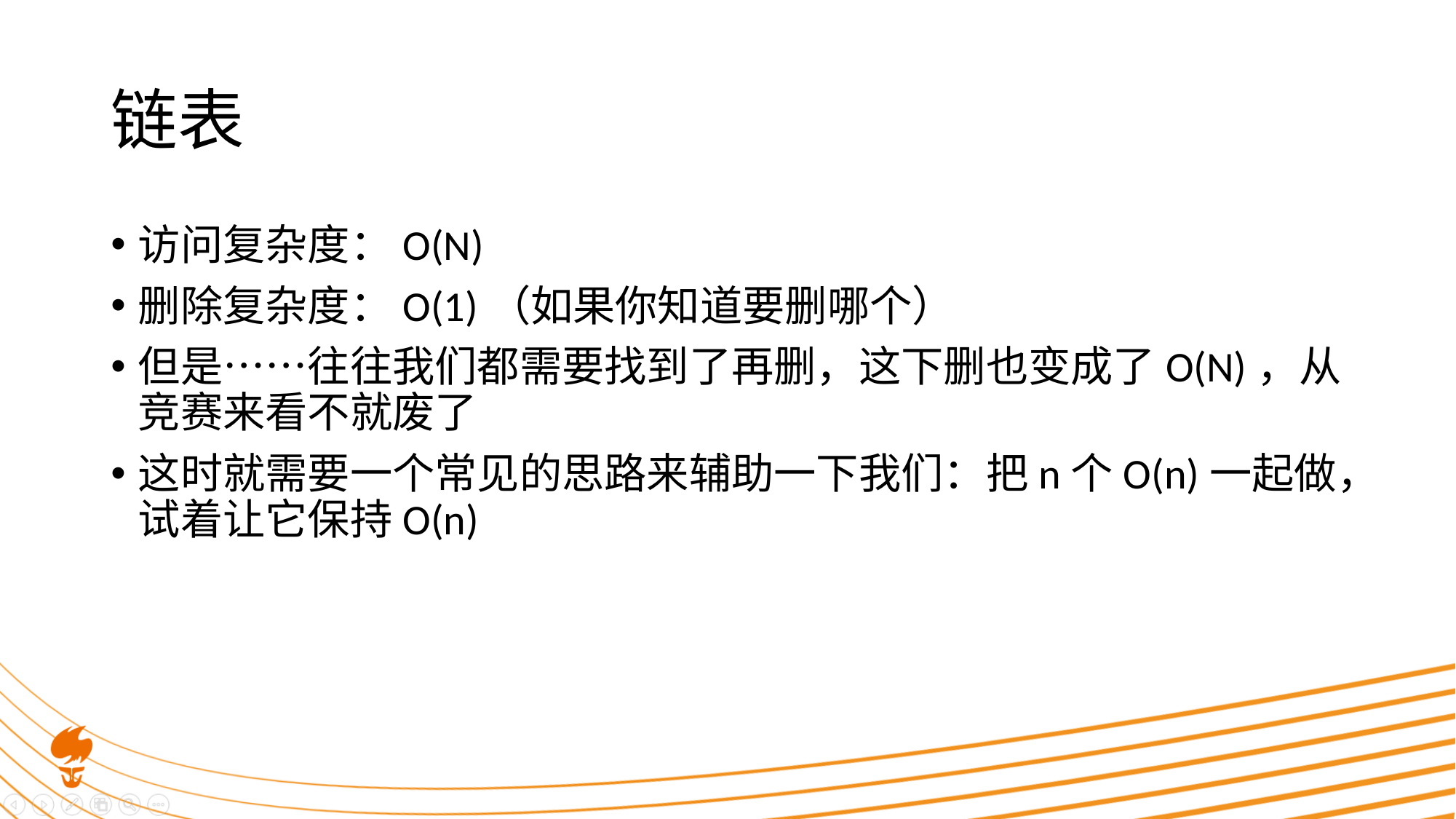

# 链表
访问复杂度：O(N)
删除复杂度：O(1)（如果你知道要删哪个）
但是……往往我们都需要找到了再删，这下删也变成了O(N)，从竞赛来看不就废了
这时就需要一个常见的思路来辅助一下我们：把n个O(n)一起做，试着让它保持O(n)